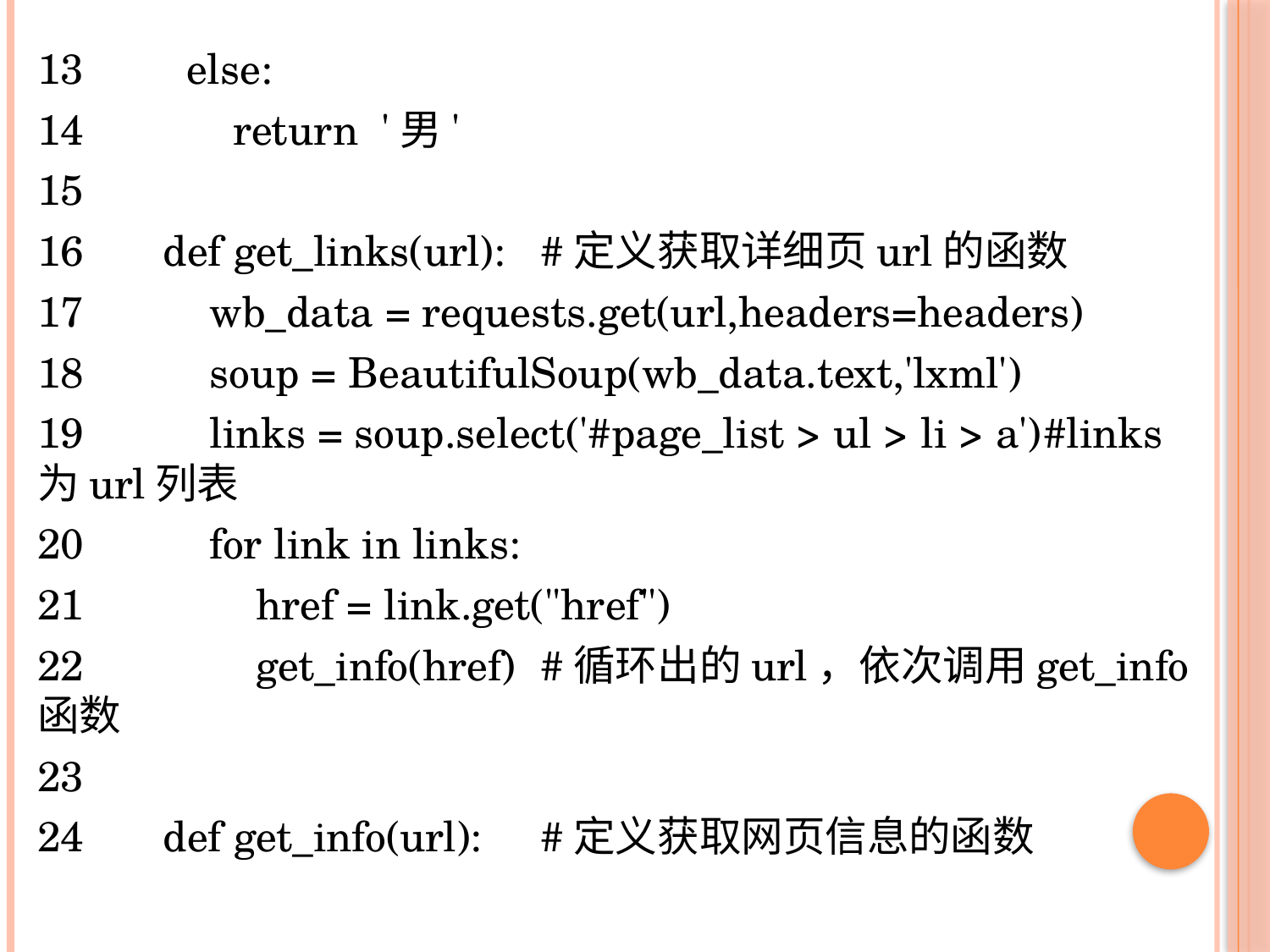

13	  else:
14	      return  '男'
15
16	def get_links(url):				#定义获取详细页url的函数
17	    wb_data = requests.get(url,headers=headers)
18	    soup = BeautifulSoup(wb_data.text,'lxml')
19	    links = soup.select('#page_list > ul > li > a')		#links为url列表
20	    for link in links:
21	        href = link.get("href")
22	        get_info(href)			#循环出的url，依次调用get_info函数
23
24	def get_info(url):				#定义获取网页信息的函数